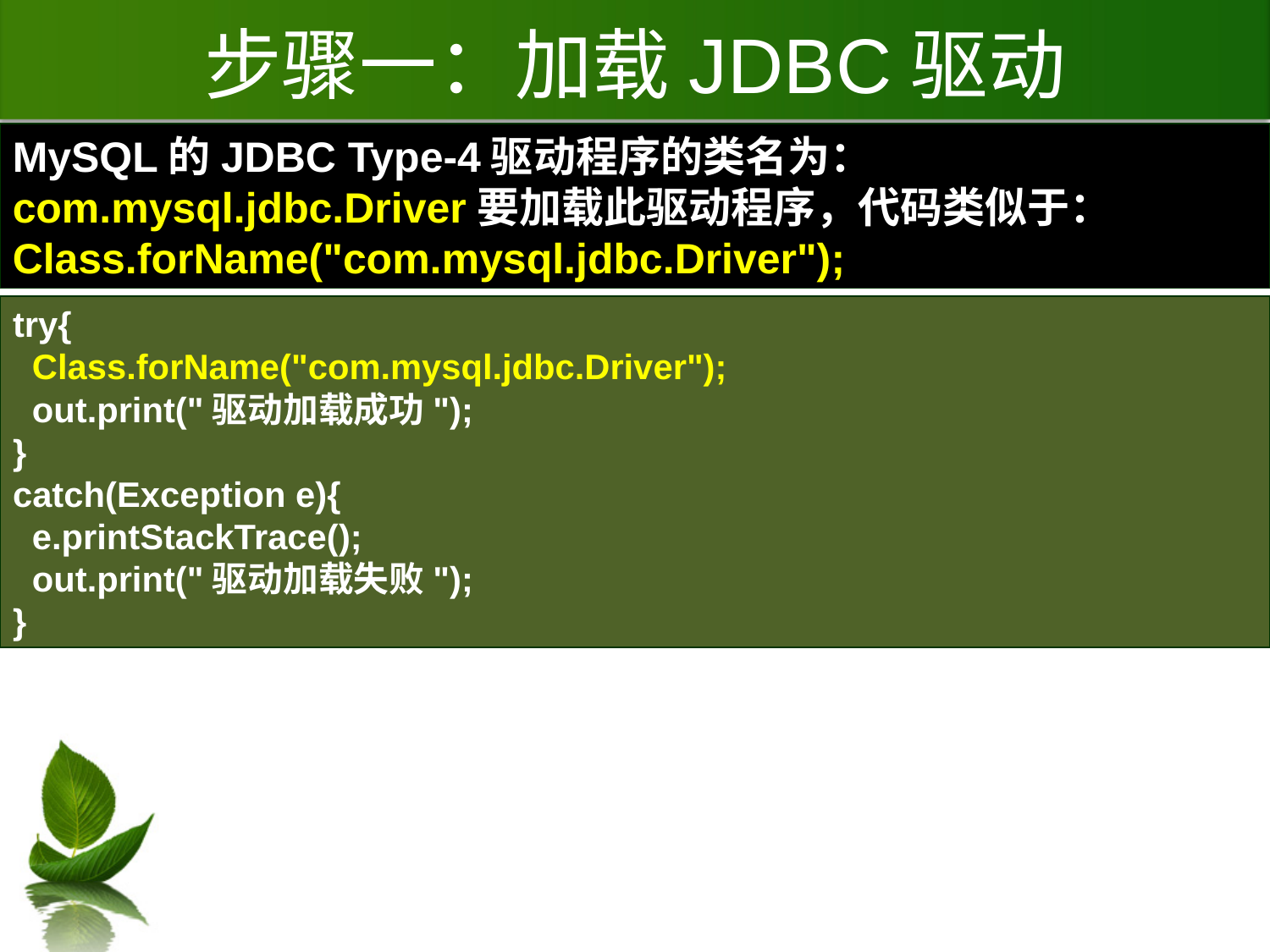

# 步骤一：加载JDBC驱动
MySQL的JDBC Type-4驱动程序的类名为：com.mysql.jdbc.Driver要加载此驱动程序，代码类似于：
Class.forName("com.mysql.jdbc.Driver");
try{
  Class.forName("com.mysql.jdbc.Driver");
  out.print("驱动加载成功");
}
catch(Exception e){
  e.printStackTrace();
  out.print("驱动加载失败");
}